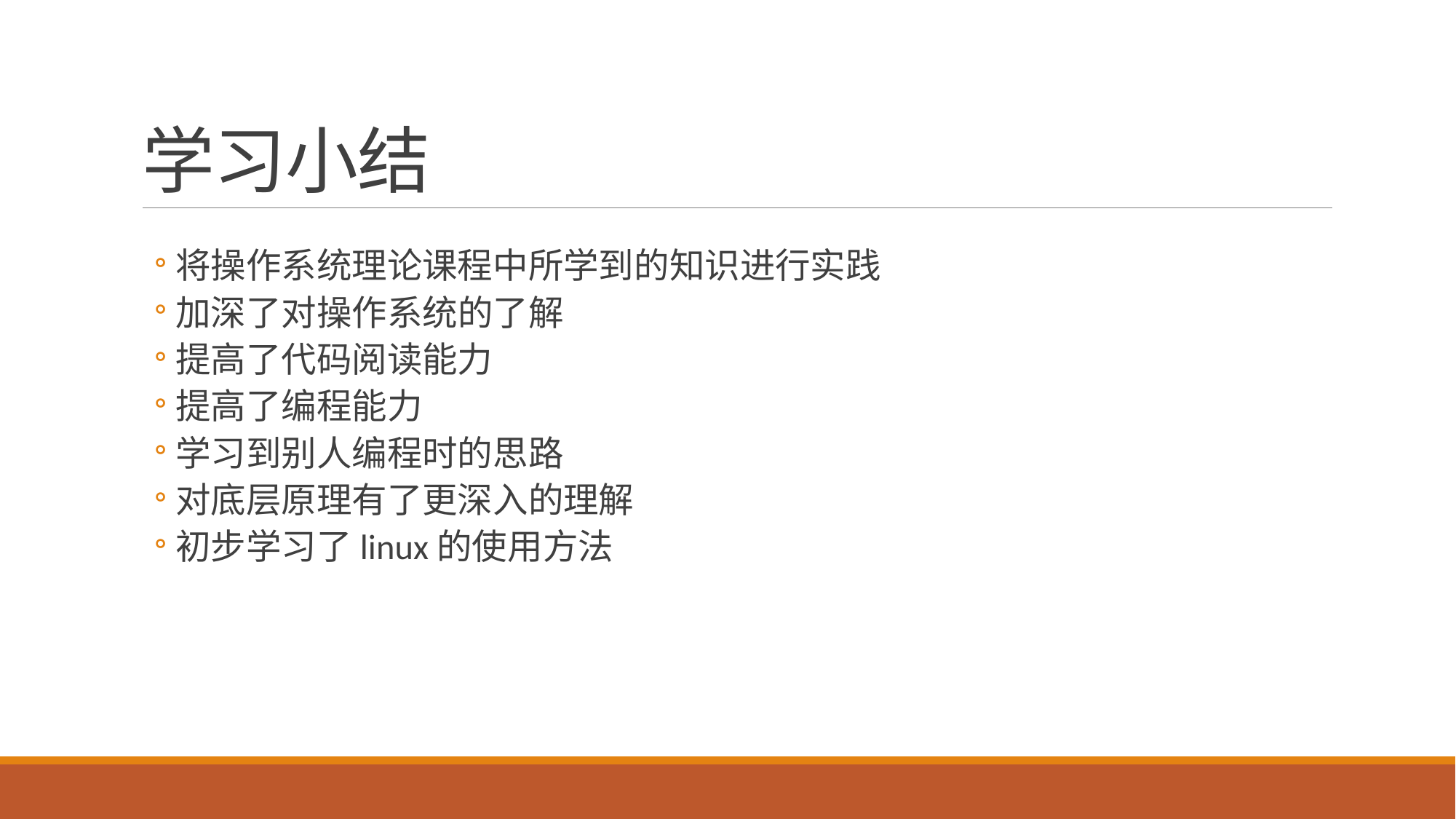

# 学习小结
将操作系统理论课程中所学到的知识进行实践
加深了对操作系统的了解
提高了代码阅读能力
提高了编程能力
学习到别人编程时的思路
对底层原理有了更深入的理解
初步学习了linux的使用方法